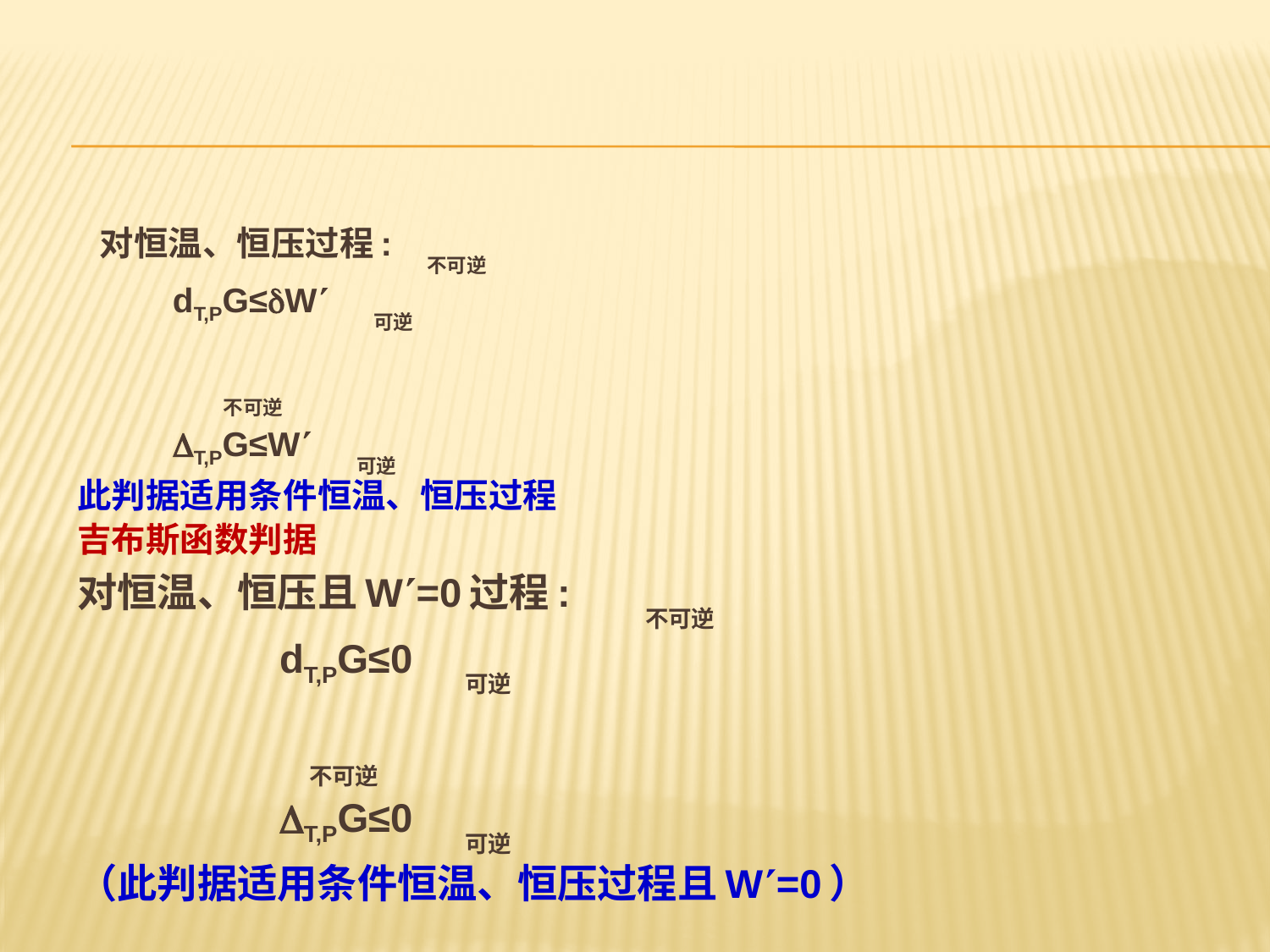

对恒温、恒压过程:   不可逆
          dT,PG≤δW′    可逆

                                不可逆
          ΔT,PG≤W′    可逆
此判据适用条件恒温、恒压过程
吉布斯函数判据
对恒温、恒压且W′=0过程:      不可逆
                  dT,PG≤0    可逆

                                           不可逆
                  ΔT,PG≤0    可逆
（此判据适用条件恒温、恒压过程且W′=0）